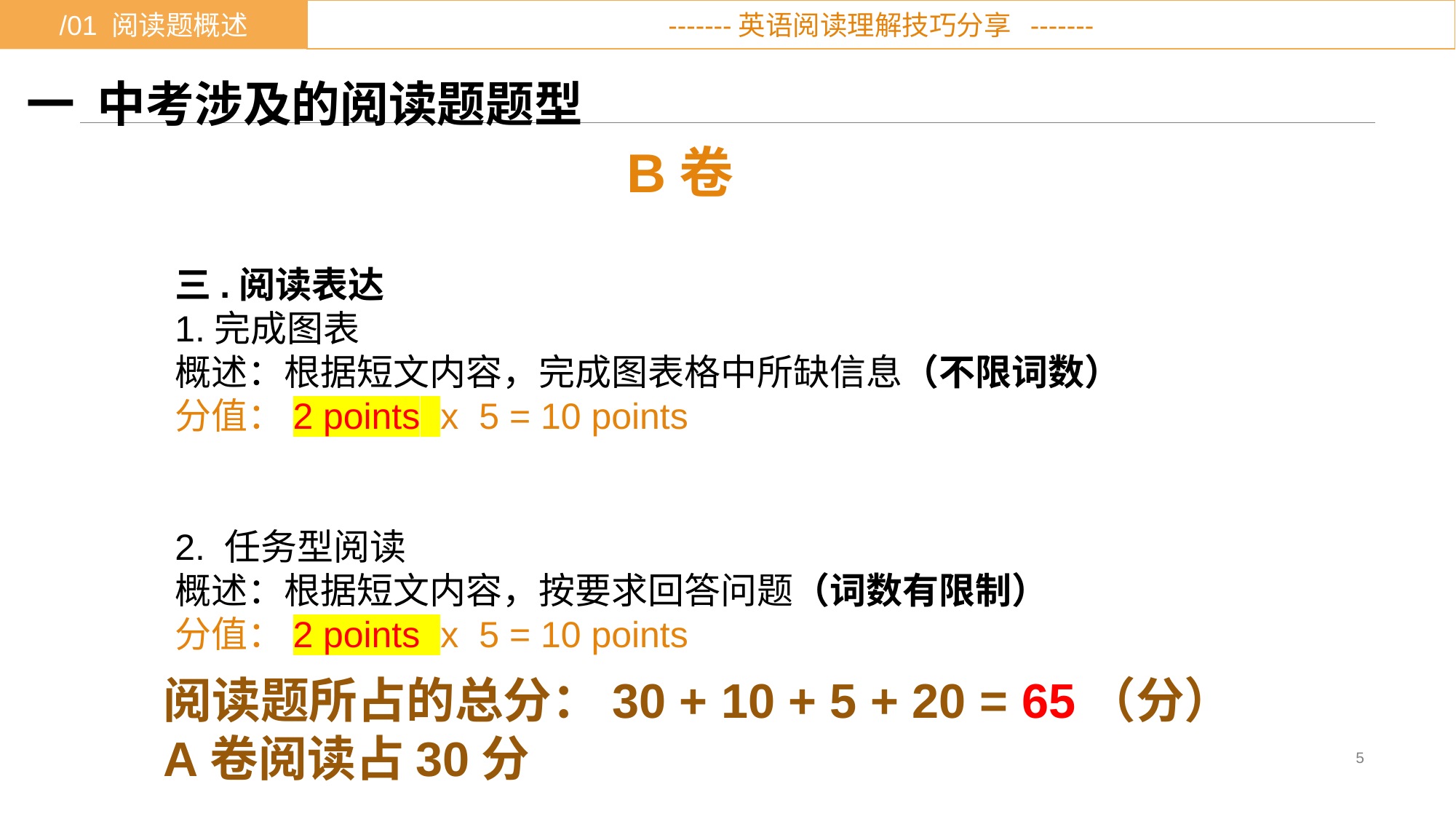

/01 阅读题概述
-------英语阅读理解技巧分享  -------
# 一  中考涉及的阅读题题型
B卷
三.阅读表达
1.完成图表
概述：根据短文内容，完成图表格中所缺信息（不限词数）
分值：2 points  x  5 = 10 points

2. 任务型阅读
概述：根据短文内容，按要求回答问题（词数有限制）
分值：2 points  x  5 = 10 points
阅读题所占的总分：30 + 10 + 5 + 20 = 65（分）
A卷阅读占30分
5